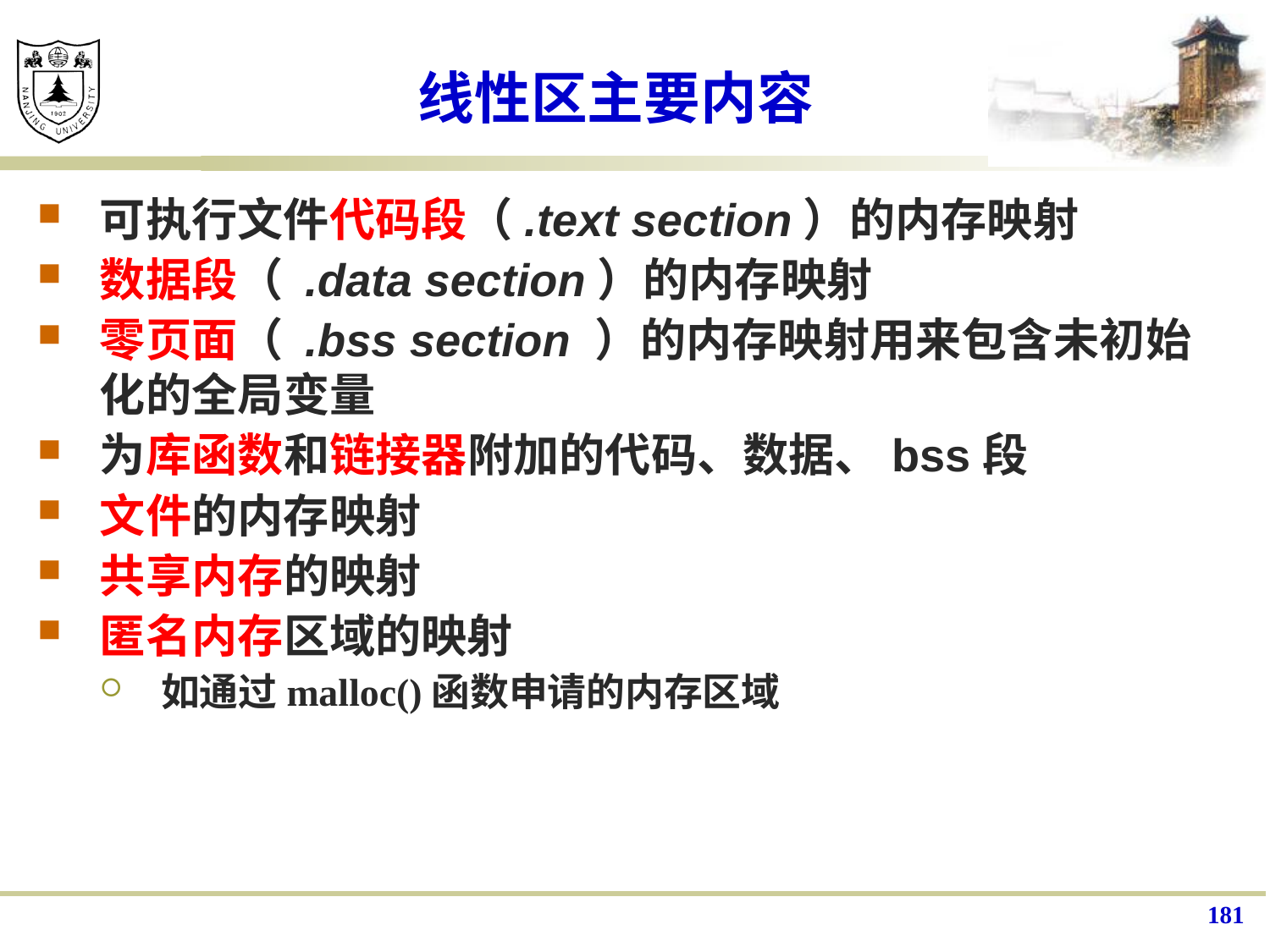

# 线性区主要内容
可执行文件代码段（.text section）的内存映射
数据段（ .data section）的内存映射
零页面（ .bss section ）的内存映射用来包含未初始化的全局变量
为库函数和链接器附加的代码、数据、bss段
文件的内存映射
共享内存的映射
匿名内存区域的映射
如通过malloc()函数申请的内存区域
181